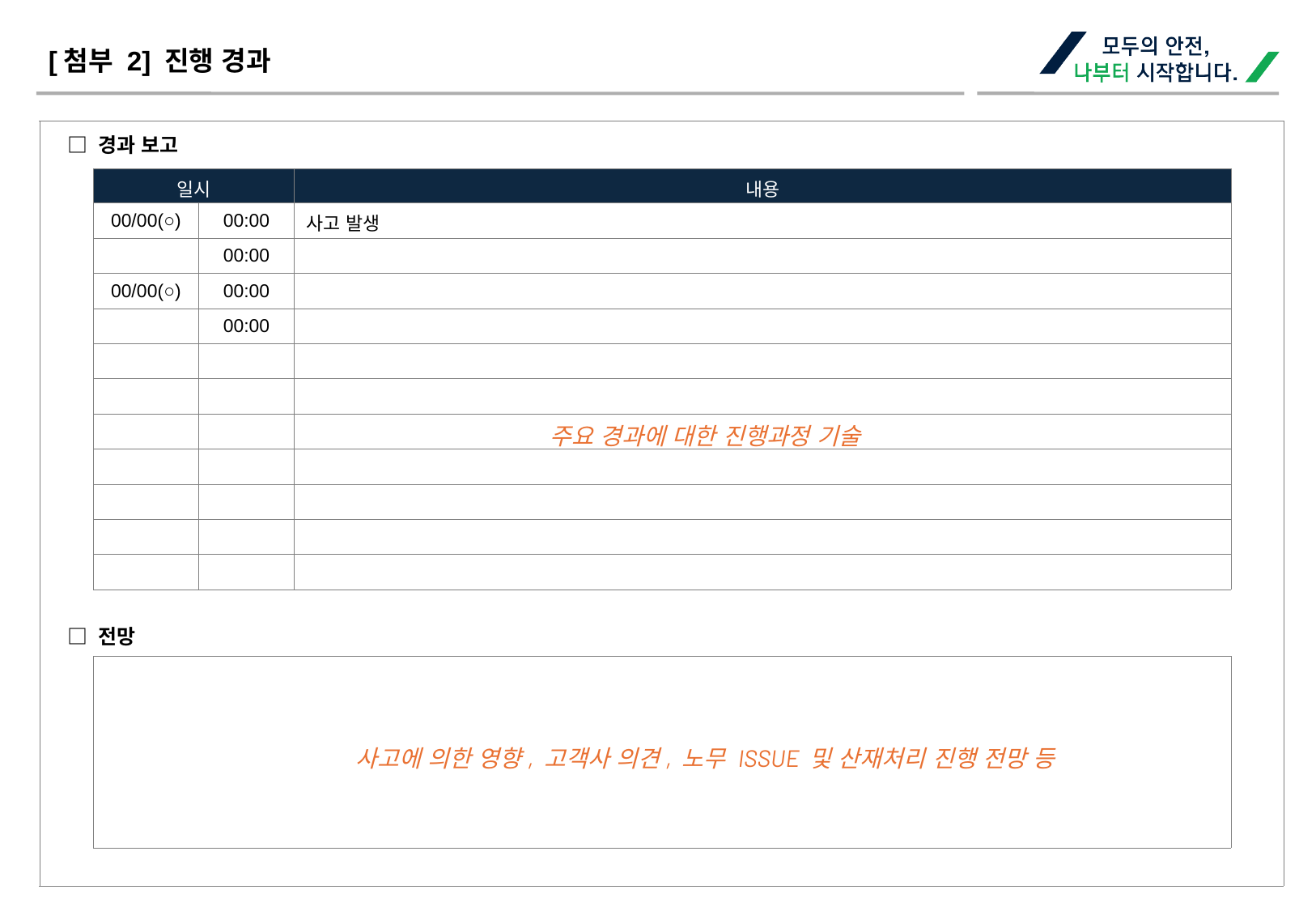

[첨부 2] 진행 경과
|  |
| --- |
□ 경과 보고
| 일시 |  | 내용 |
| --- | --- | --- |
| 00/00(○) | 00:00 | 사고 발생 |
|  | 00:00 |  |
| 00/00(○) | 00:00 |  |
|  | 00:00 |  |
|  |  |  |
|  |  |  |
|  |  |  |
|  |  |  |
|  |  |  |
|  |  |  |
|  |  |  |
주요 경과에 대한 진행과정 기술
□ 전망
|  |
| --- |
사고에 의한 영향, 고객사 의견, 노무 ISSUE 및 산재처리 진행 전망 등